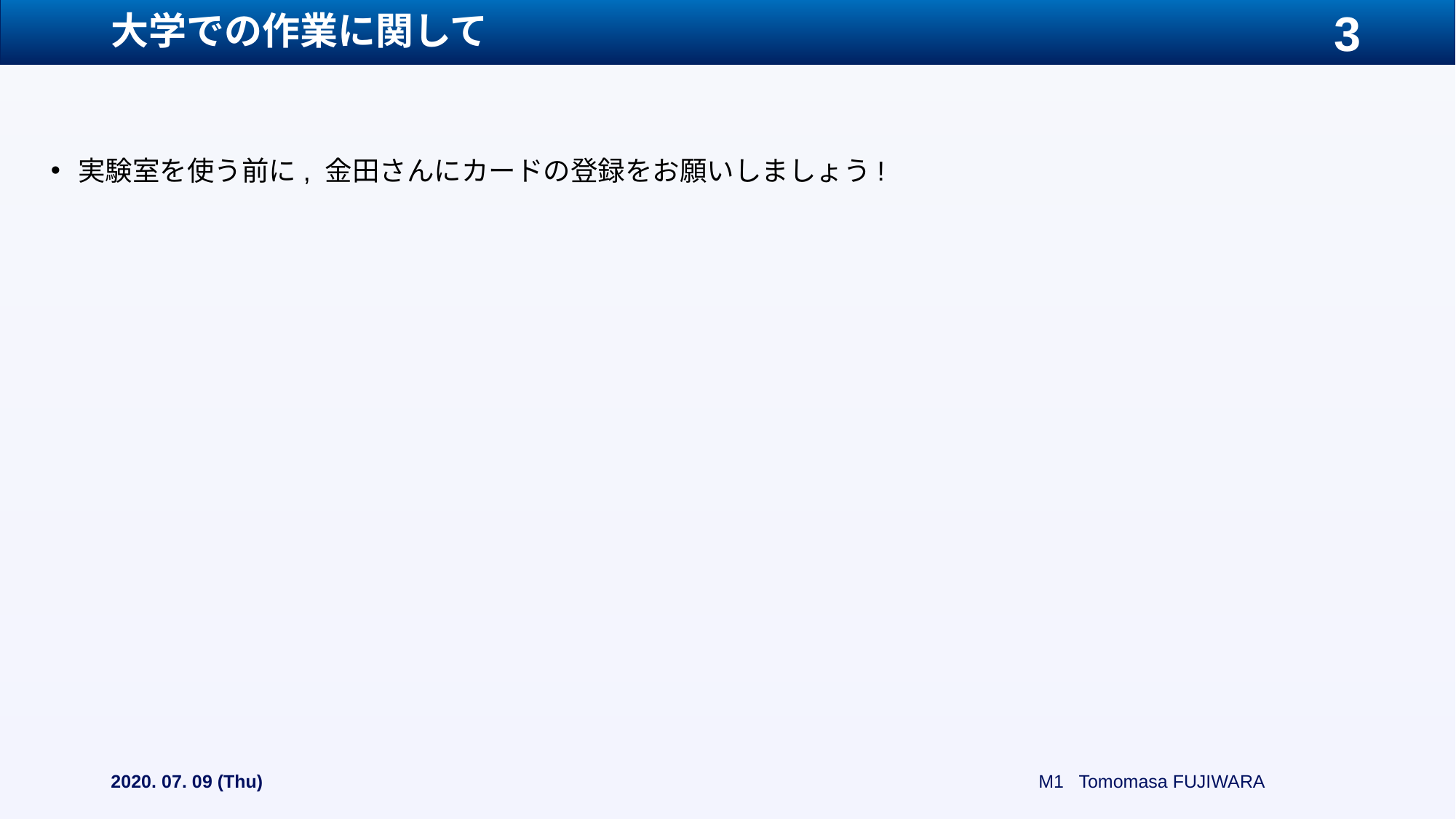

# 大学での作業に関して
実験室を使う前に, 金田さんにカードの登録をお願いしましょう!

2020. 07. 09 (Thu)